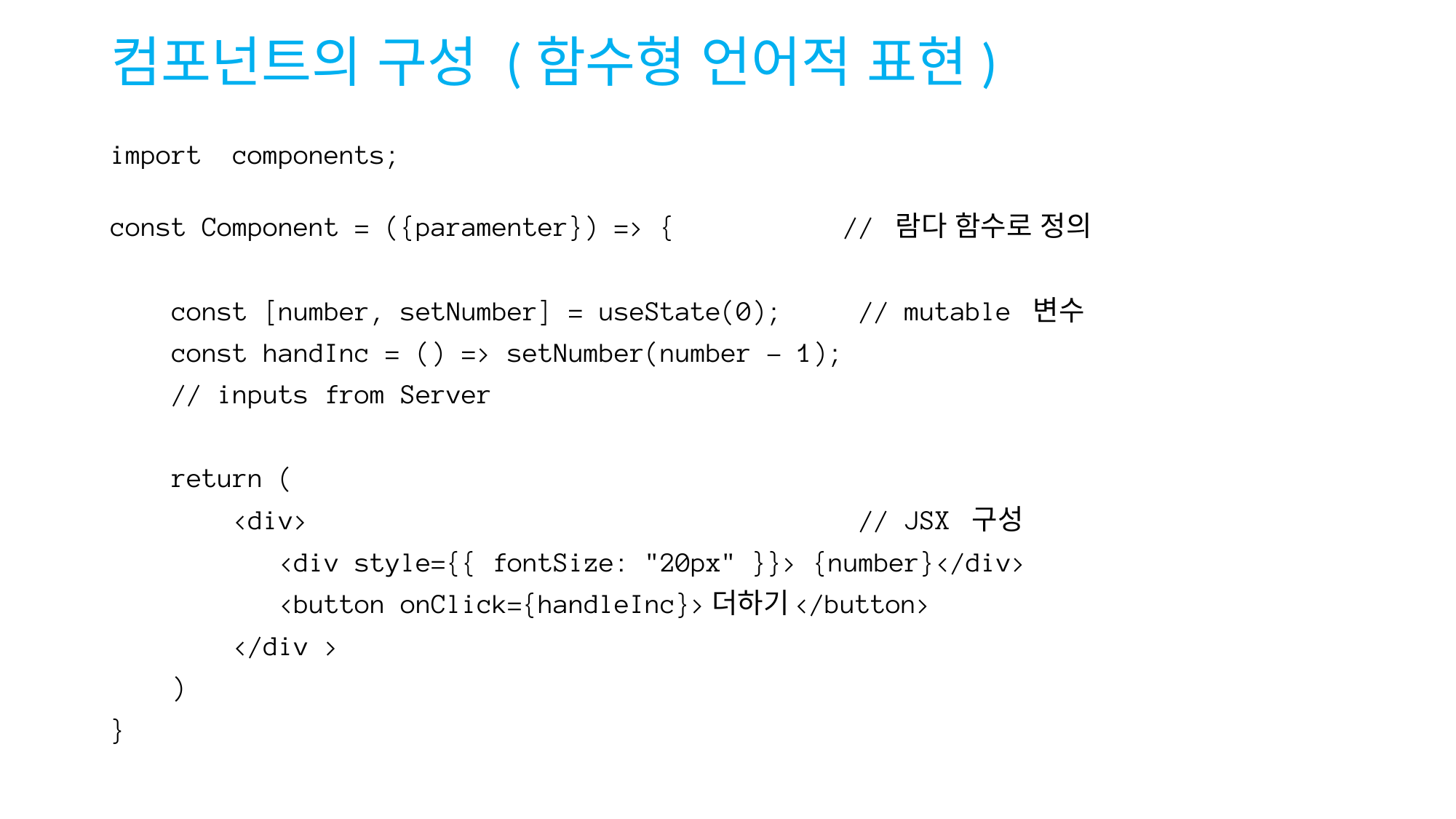

# 컴포넌트의 구성 (함수형 언어적 표현)
import  components;
const Component = ({paramenter}) => {           // 람다 함수로 정의

    const [number, setNumber] = useState(0);     // mutable 변수
    const handInc = () => setNumber(number - 1);
    // inputs from Server

    return (
        <div>                                    // JSX 구성
           <div style={{ fontSize: "20px" }}> {number}</div>
           <button onClick={handleInc}>더하기</button>
        </div >
    )
}